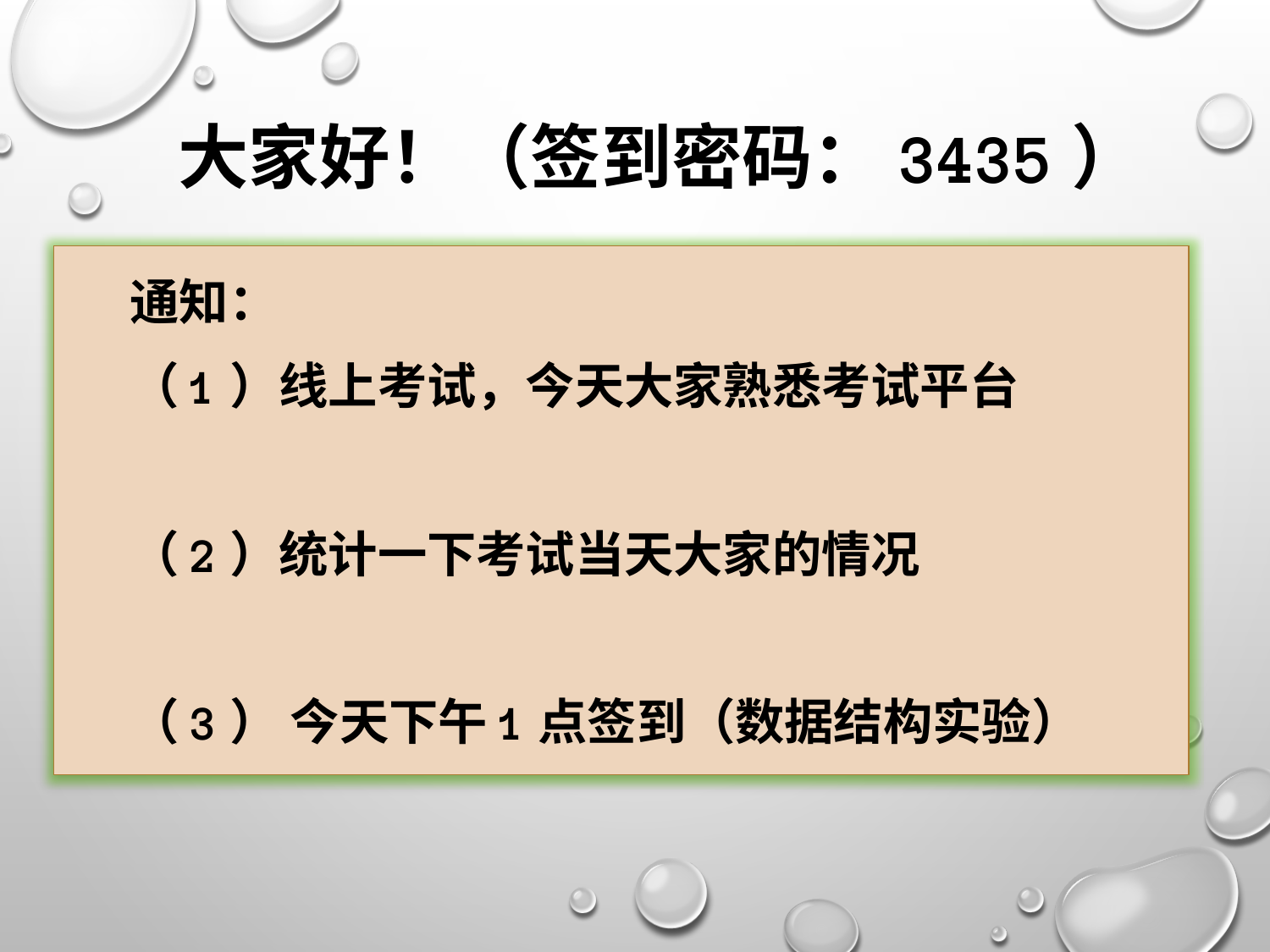

大家好！（签到密码：3435）
通知：
（1）线上考试，今天大家熟悉考试平台

（2）统计一下考试当天大家的情况

（3） 今天下午1点签到（数据结构实验）